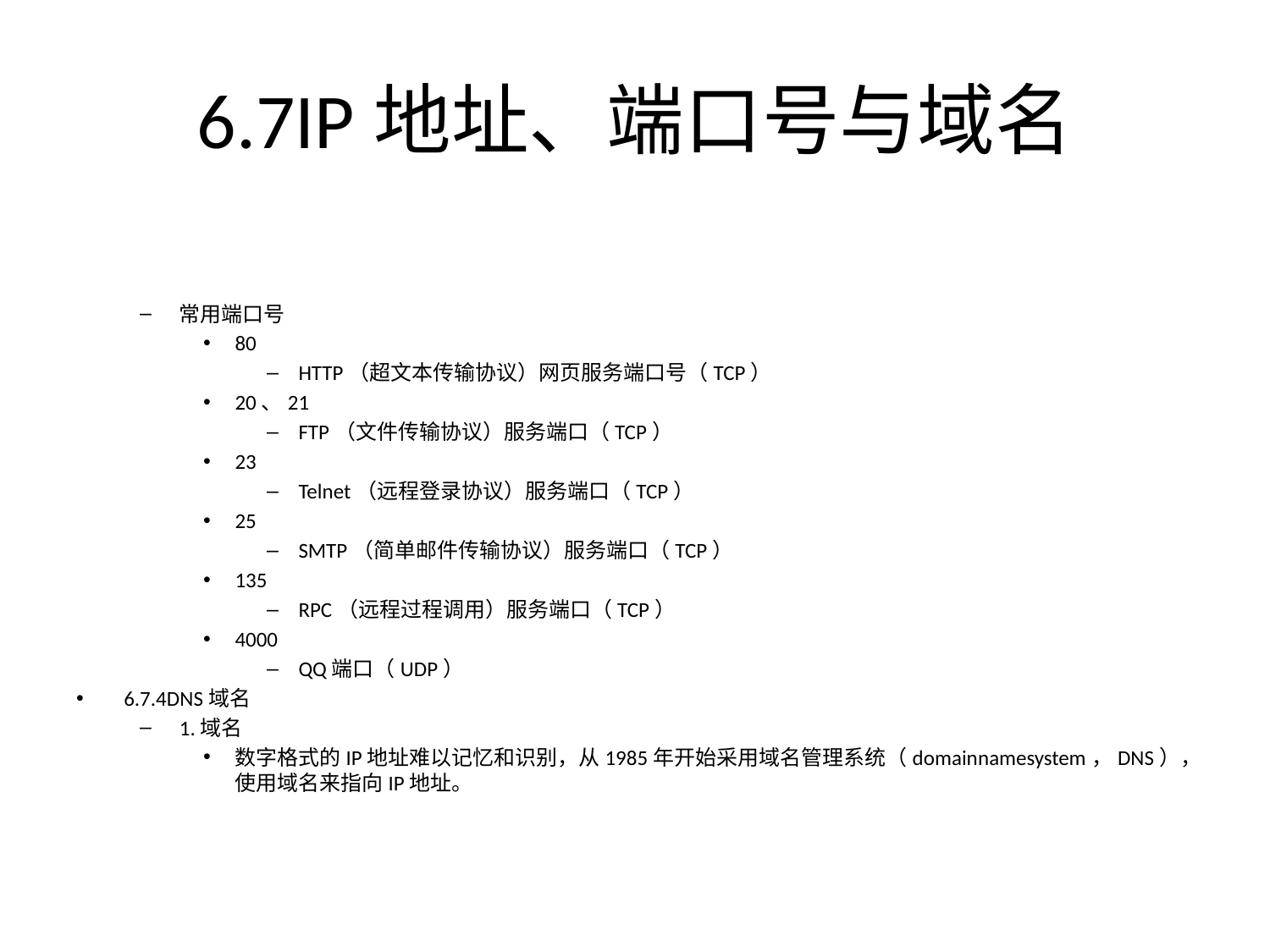

# 6.7IP地址、端口号与域名

常用端口号
80
HTTP（超文本传输协议）网页服务端口号（TCP）
20、21
FTP（文件传输协议）服务端口（TCP）
23
Telnet（远程登录协议）服务端口（TCP）
25
SMTP（简单邮件传输协议）服务端口（TCP）
135
RPC（远程过程调用）服务端口（TCP）
4000
QQ端口（UDP）
6.7.4DNS域名
1.域名
数字格式的IP地址难以记忆和识别，从1985年开始采用域名管理系统（domainnamesystem，DNS），使用域名来指向IP地址。